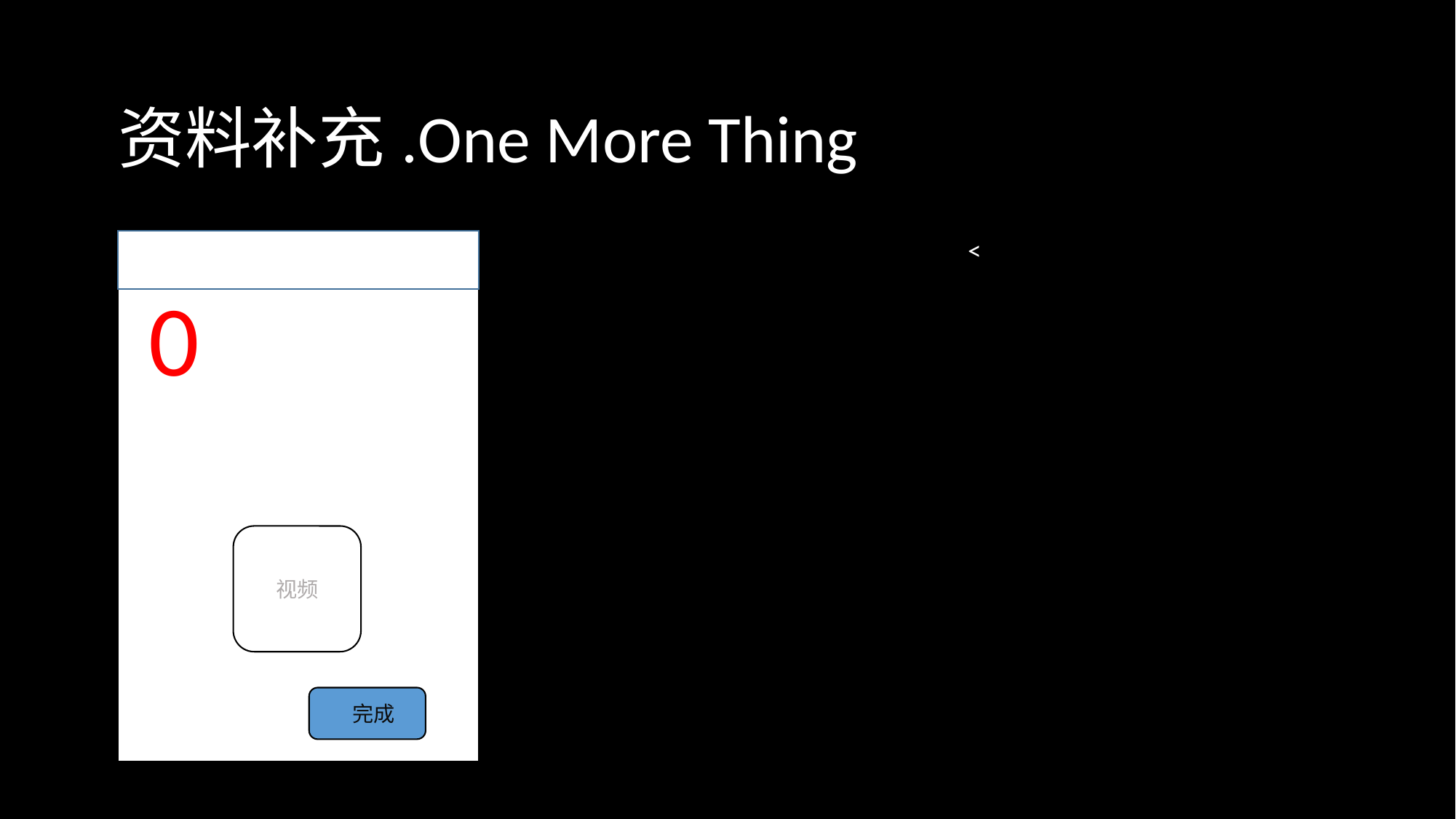

资料补充.One More Thing
<

.

其他资料
<
0
One More Thing.

婚姻是两个家庭的结合，
上传亲友对你的介绍视频，
会极大成功相亲几率

视频

完成
跳过>>